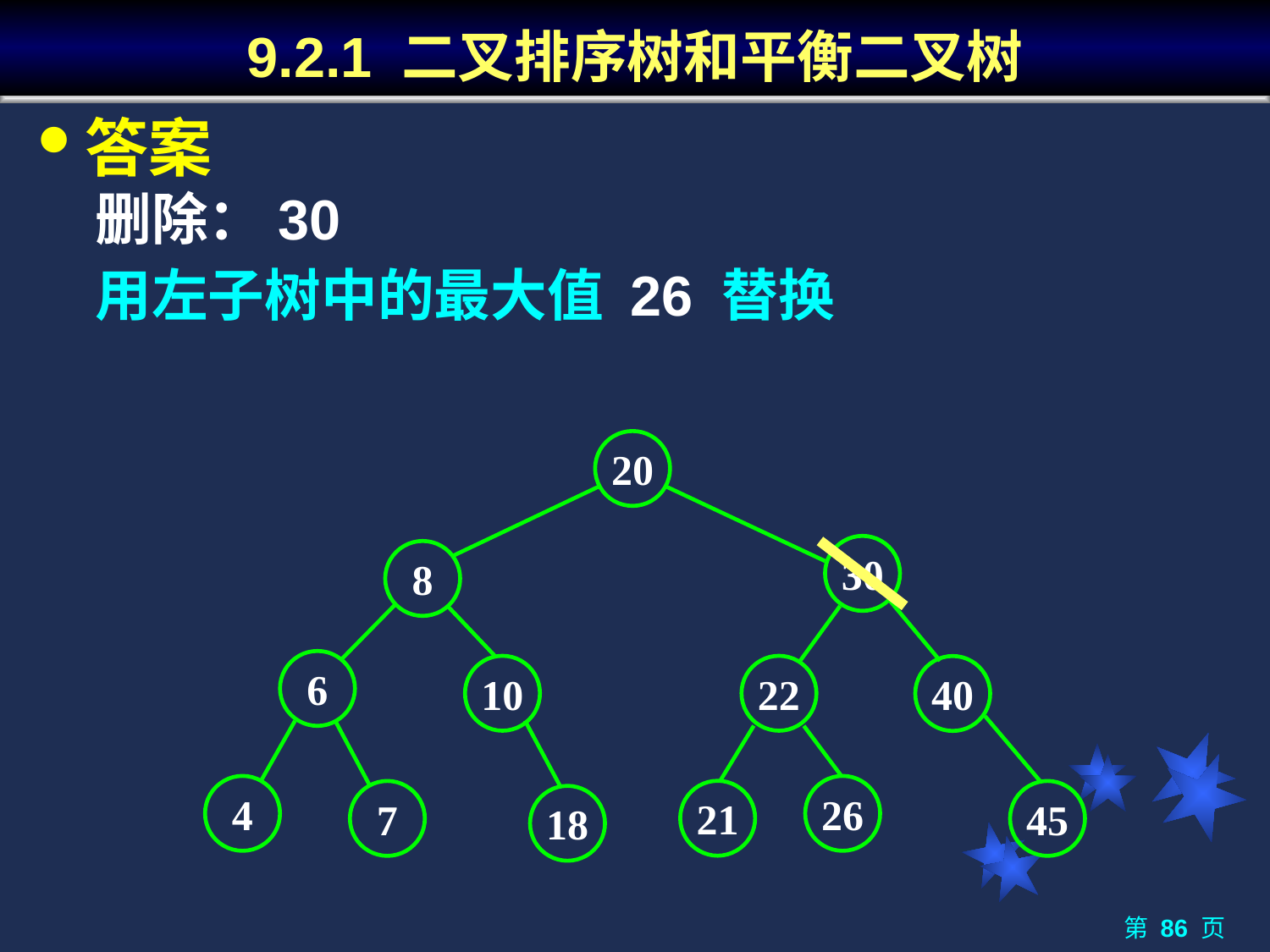

# 9.2.1 二叉排序树和平衡二叉树
答案
	删除：30
	用左子树中的最大值 26 替换
20

30
8

6
10
22
40

4
26
21
7
45
18
第 86 页